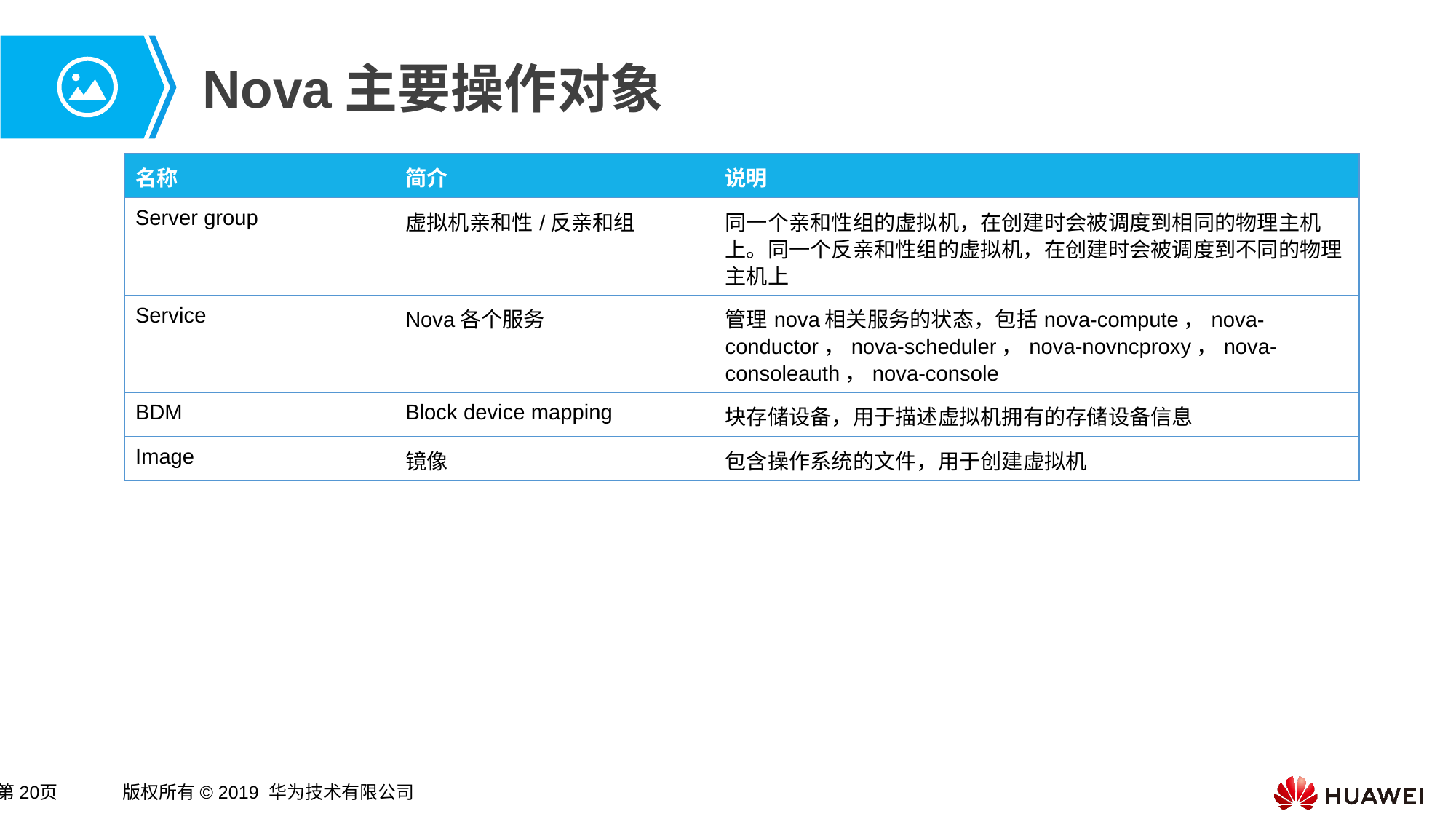

# Nova主要操作对象
| 名称 | 简介 | 说明 |
| --- | --- | --- |
| Server group | 虚拟机亲和性/反亲和组 | 同一个亲和性组的虚拟机，在创建时会被调度到相同的物理主机上。同一个反亲和性组的虚拟机，在创建时会被调度到不同的物理主机上 |
| Service | Nova各个服务 | 管理nova相关服务的状态，包括nova-compute，nova-conductor，nova-scheduler，nova-novncproxy，nova-consoleauth，nova-console |
| BDM | Block device mapping | 块存储设备，用于描述虚拟机拥有的存储设备信息 |
| Image | 镜像 | 包含操作系统的文件，用于创建虚拟机 |